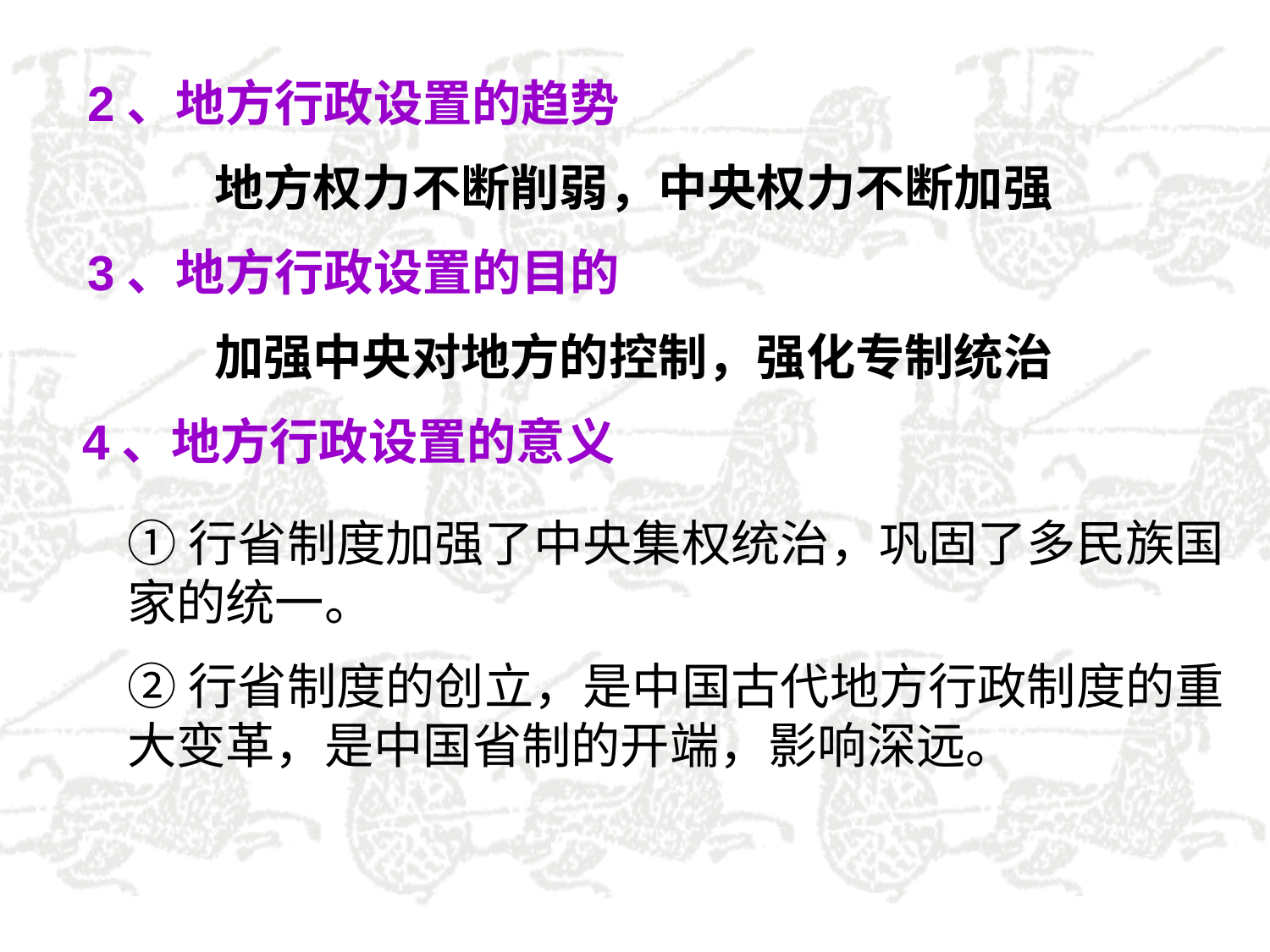

2、地方行政设置的趋势

地方权力不断削弱，中央权力不断加强
3、地方行政设置的目的
加强中央对地方的控制，强化专制统治
4、地方行政设置的意义

①行省制度加强了中央集权统治，巩固了多民族国家的统一。
②行省制度的创立，是中国古代地方行政制度的重大变革，是中国省制的开端，影响深远。